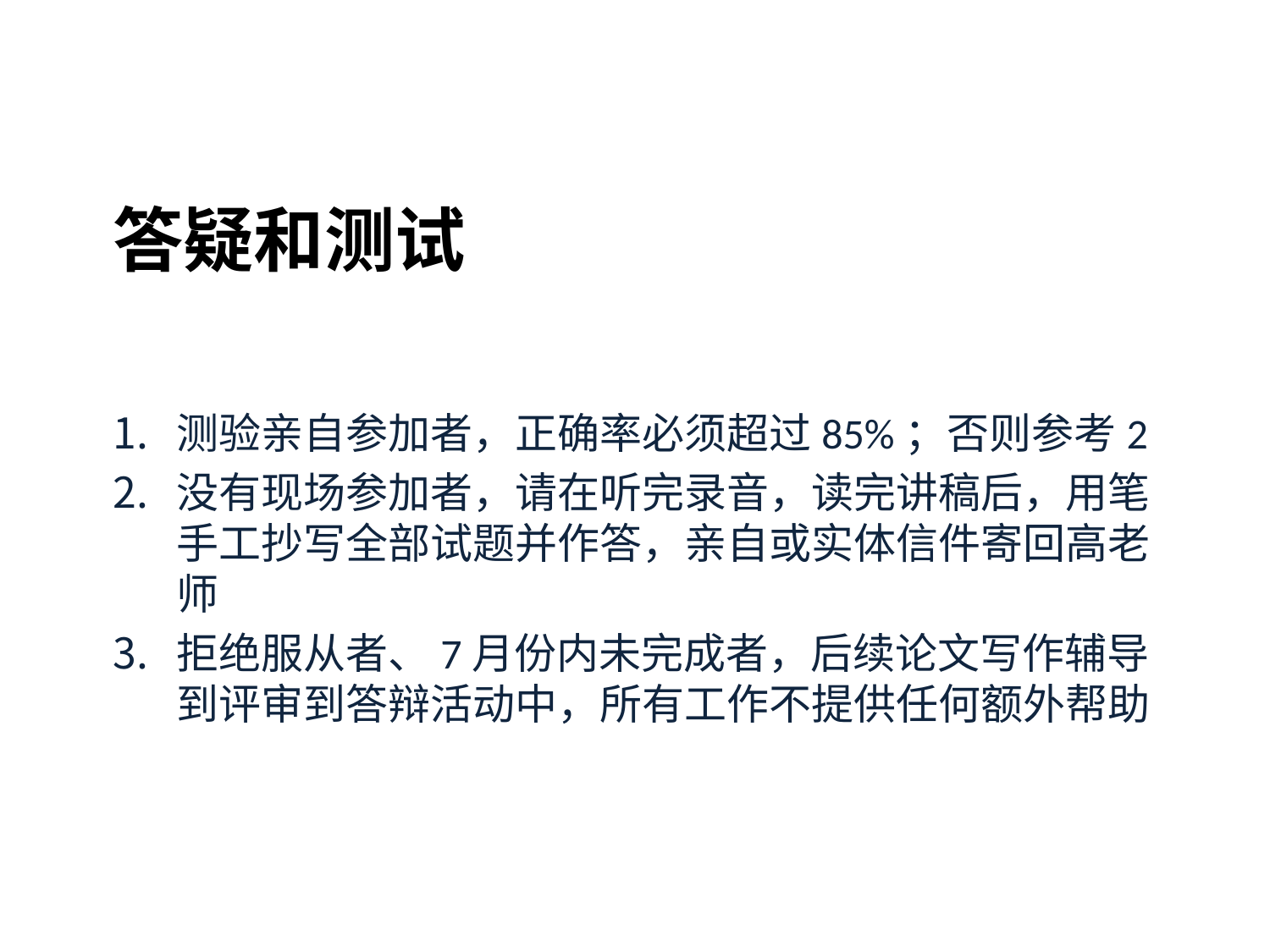

# 答疑和测试
测验亲自参加者，正确率必须超过85%；否则参考2
没有现场参加者，请在听完录音，读完讲稿后，用笔手工抄写全部试题并作答，亲自或实体信件寄回高老师
拒绝服从者、7月份内未完成者，后续论文写作辅导到评审到答辩活动中，所有工作不提供任何额外帮助